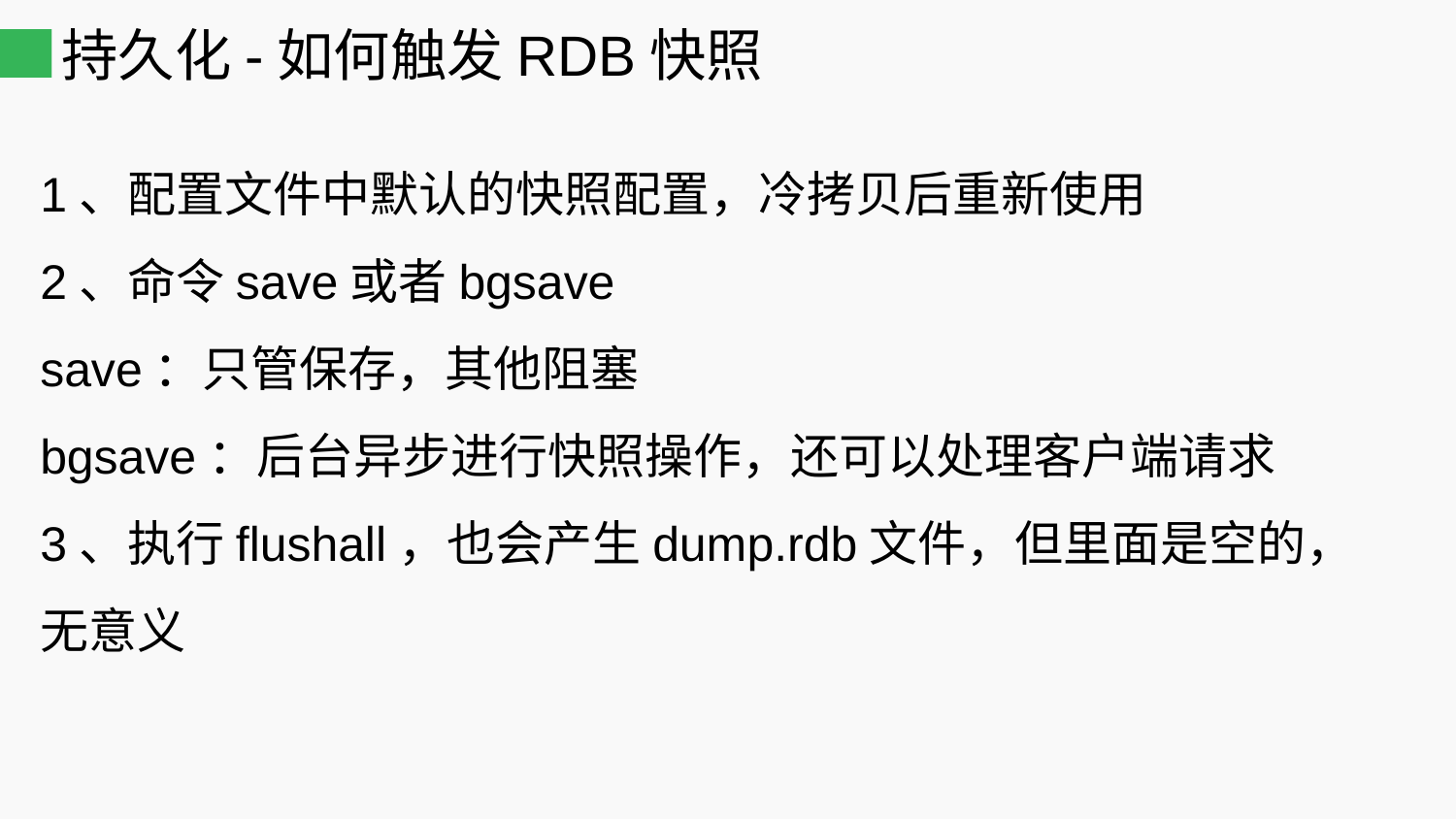

# 持久化-如何触发RDB快照
1、配置文件中默认的快照配置，冷拷贝后重新使用
2、命令save或者bgsave
save：只管保存，其他阻塞
bgsave：后台异步进行快照操作，还可以处理客户端请求
3、执行flushall，也会产生dump.rdb文件，但里面是空的，无意义